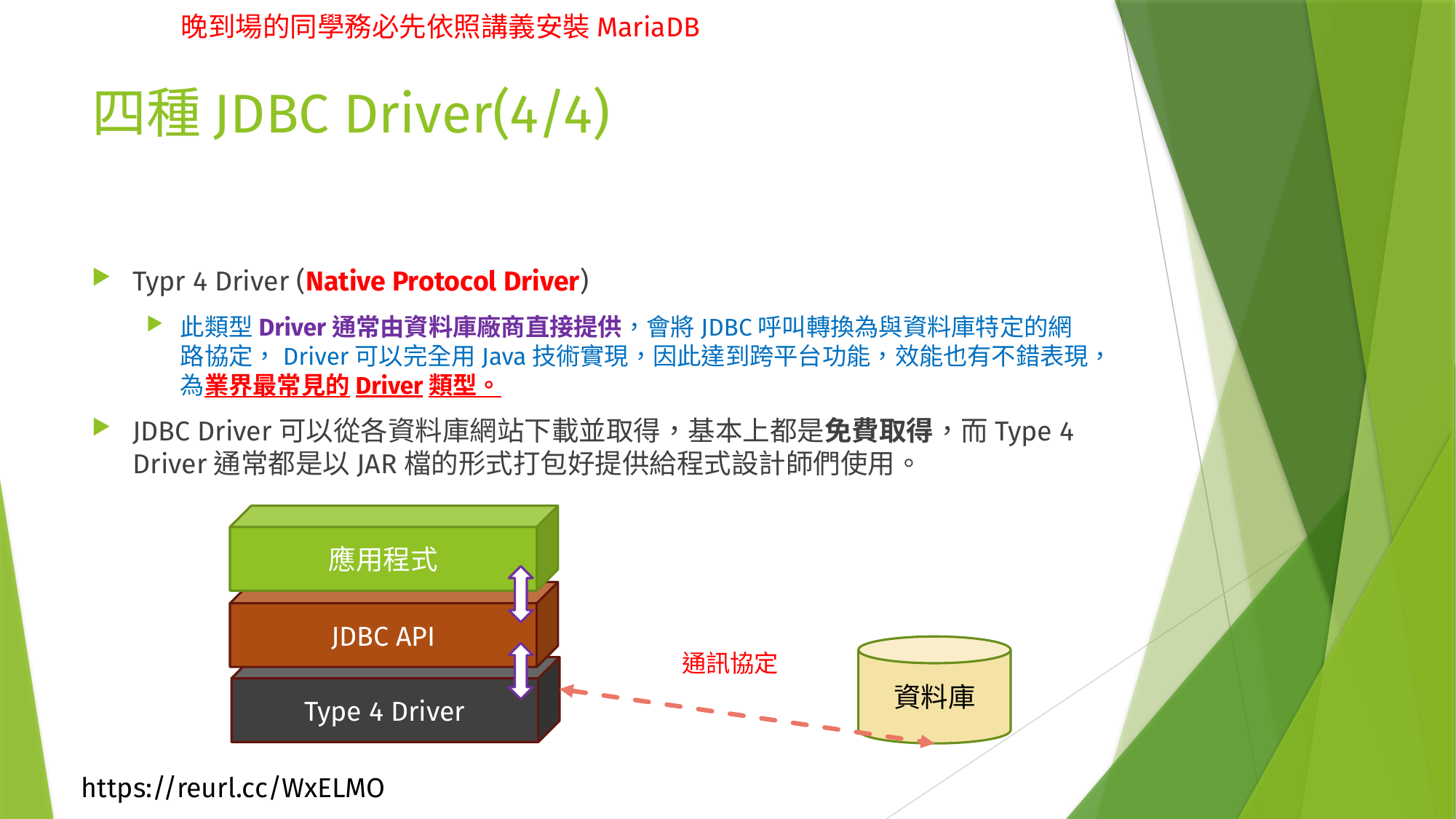

# 四種JDBC Driver(4/4)
Typr 4 Driver (Native Protocol Driver)
此類型Driver通常由資料庫廠商直接提供，會將JDBC呼叫轉換為與資料庫特定的網路協定，Driver可以完全用Java技術實現，因此達到跨平台功能，效能也有不錯表現，為業界最常見的Driver類型。
JDBC Driver可以從各資料庫網站下載並取得，基本上都是免費取得，而Type 4 Driver通常都是以JAR檔的形式打包好提供給程式設計師們使用。
應用程式

JDBC API
資料庫
通訊協定

Type 4 Driver